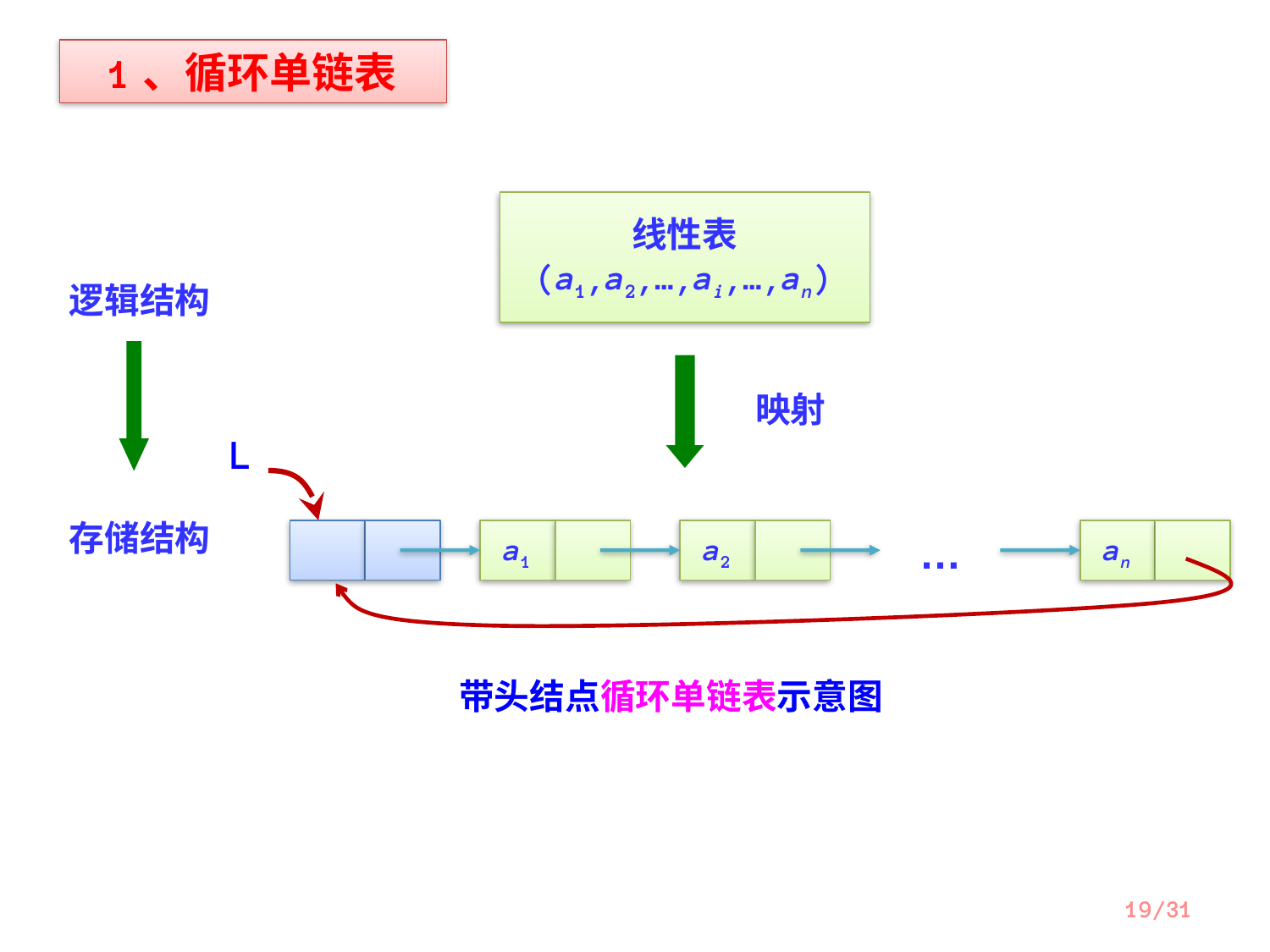

1、循环单链表
线性表
(a1,a2,…,ai,…,an)
逻辑结构

映射
L

存储结构

a1

a2

…
an

带头结点循环单链表示意图
19/31